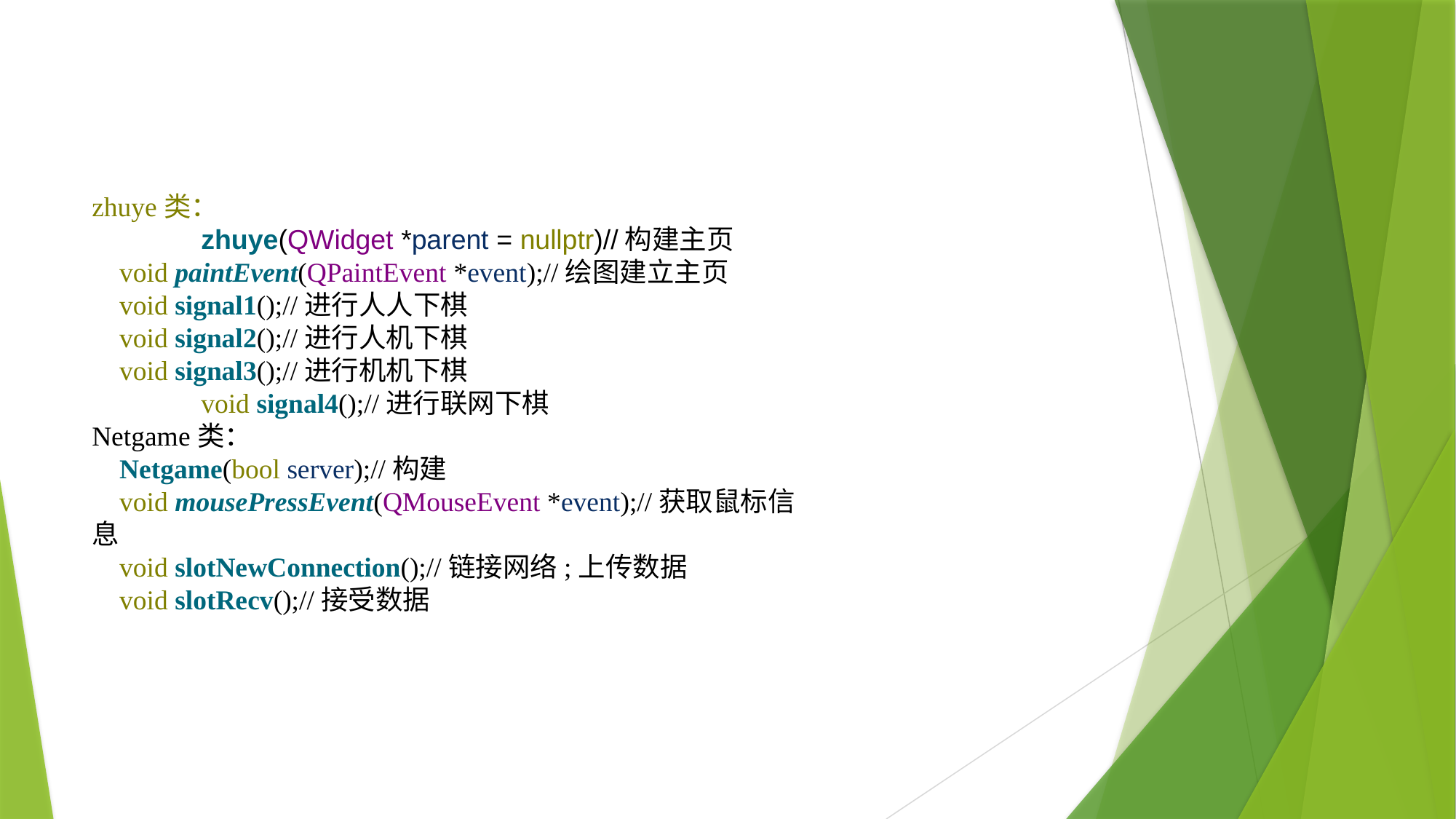

zhuye类：
	zhuye(QWidget *parent = nullptr)//构建主页
    void paintEvent(QPaintEvent *event);//绘图建立主页
    void signal1();//进行人人下棋
    void signal2();//进行人机下棋
    void signal3();//进行机机下棋
	void signal4();//进行联网下棋
Netgame类：
    Netgame(bool server);//构建
    void mousePressEvent(QMouseEvent *event);//获取鼠标信息
    void slotNewConnection();//链接网络;上传数据
    void slotRecv();//接受数据